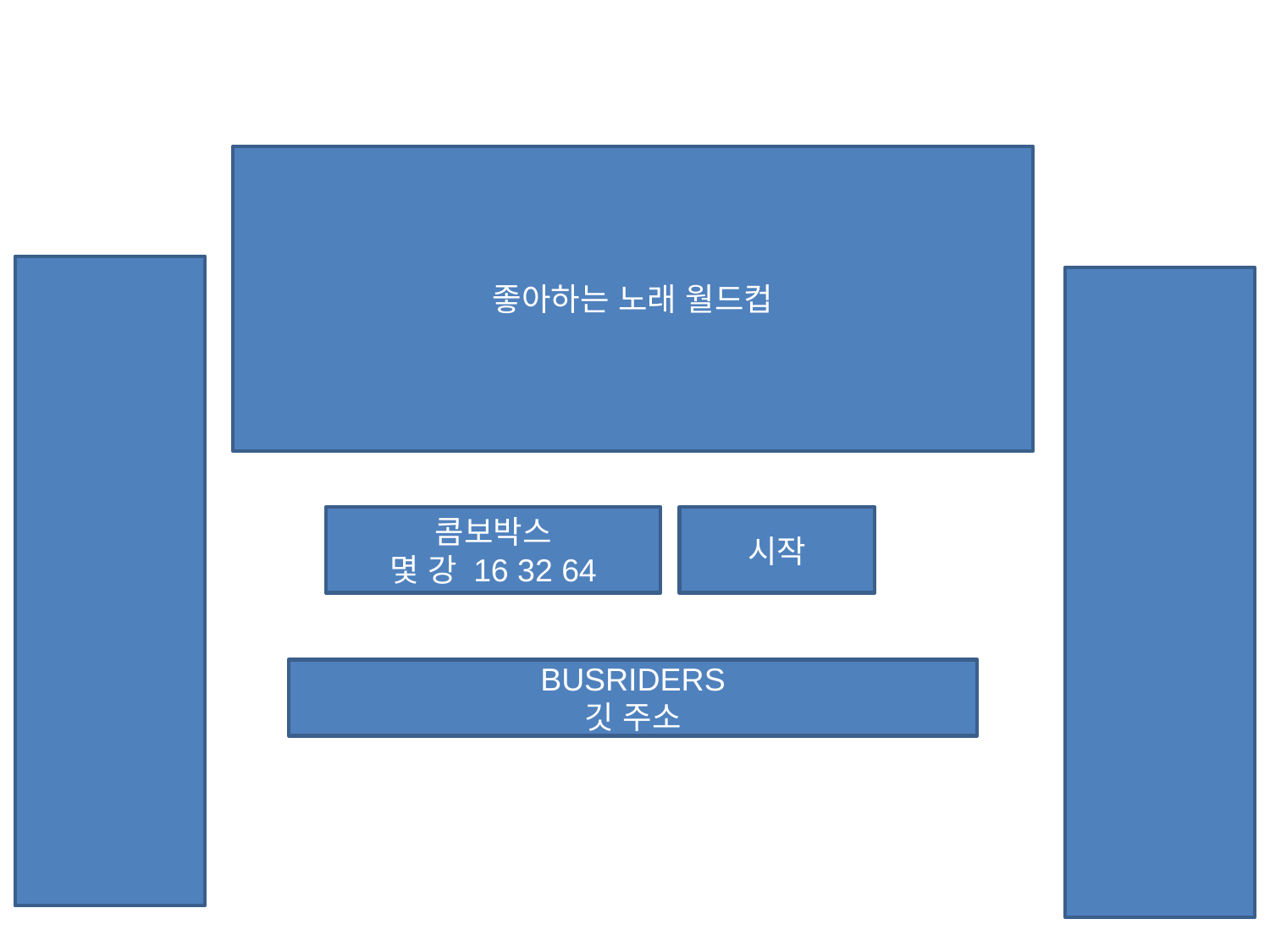

좋아하는 노래 월드컵
콤보박스
몇 강 16 32 64
시작
BUSRIDERS
깃 주소